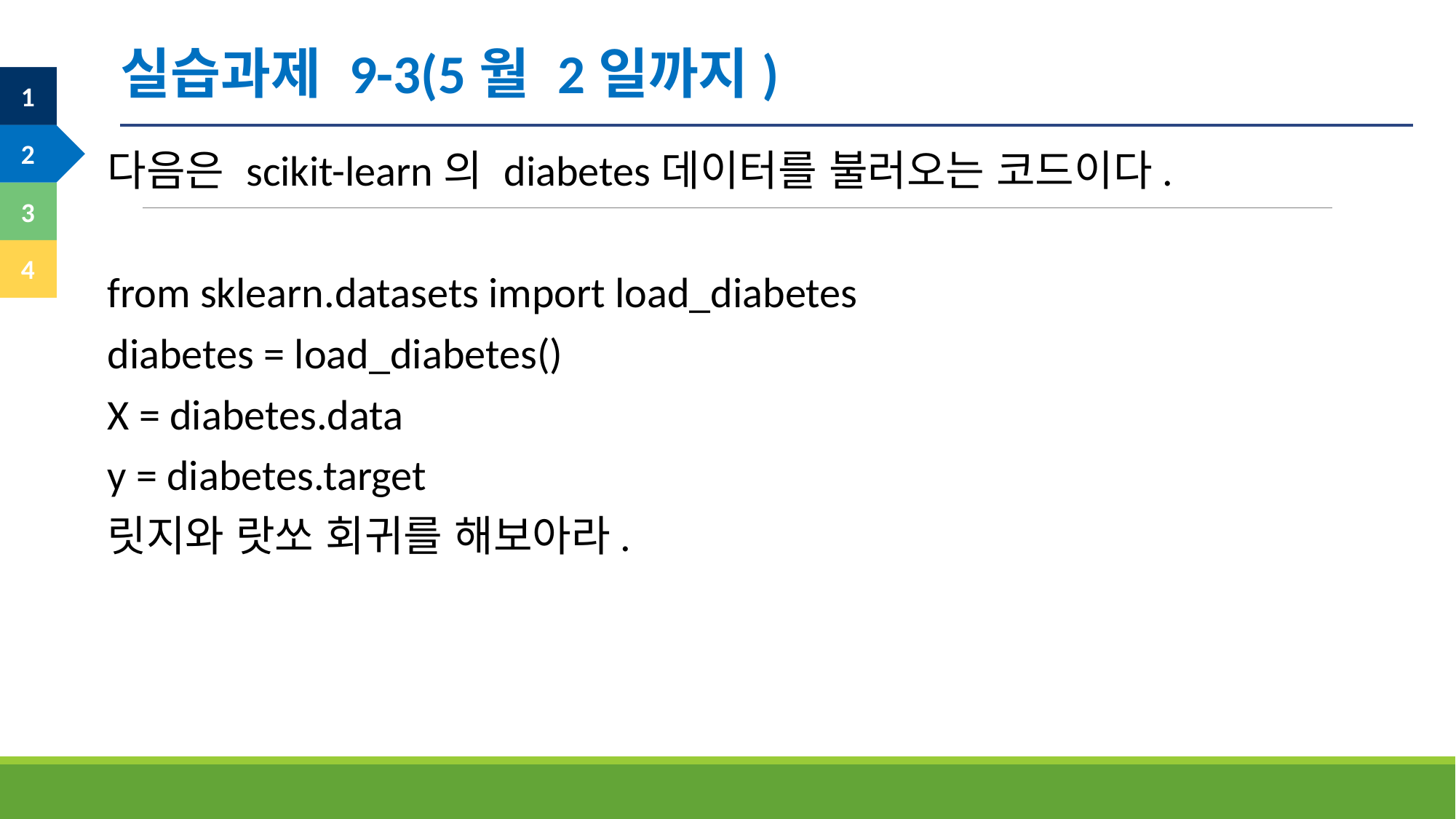

실습과제 9-3(5월 2일까지)
다음은 scikit-learn의 diabetes데이터를 불러오는 코드이다.

from sklearn.datasets import load_diabetes
diabetes = load_diabetes()
X = diabetes.data
y = diabetes.target
릿지와 랏쏘 회귀를 해보아라.